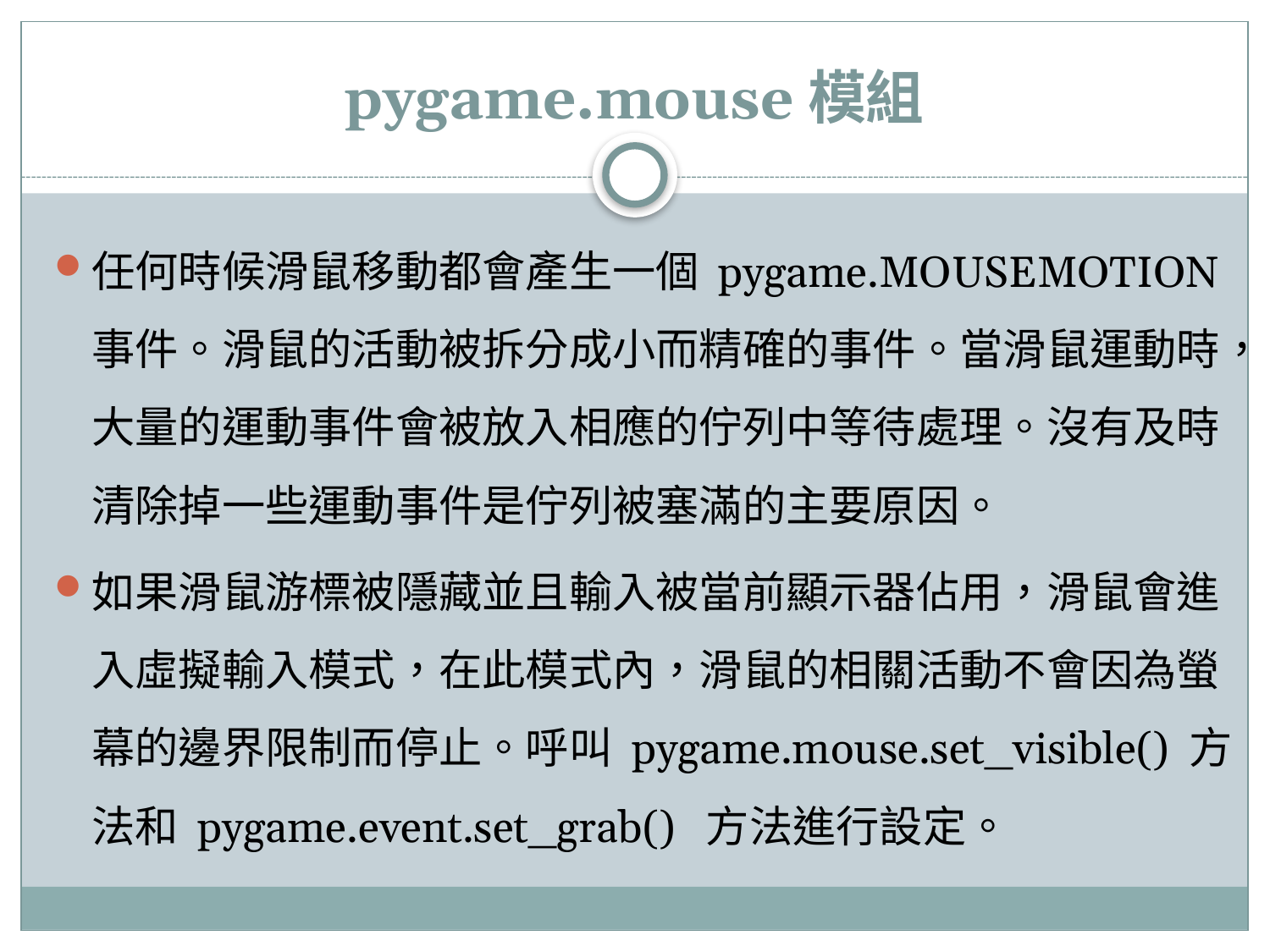

# pygame.mouse模組
任何時候滑鼠移動都會產生一個 pygame.MOUSEMOTION 事件。滑鼠的活動被拆分成小而精確的事件。當滑鼠運動時，大量的運動事件會被放入相應的佇列中等待處理。沒有及時清除掉一些運動事件是佇列被塞滿的主要原因。
如果滑鼠游標被隱藏並且輸入被當前顯示器佔用，滑鼠會進入虛擬輸入模式，在此模式內，滑鼠的相關活動不會因為螢幕的邊界限制而停止。呼叫 pygame.mouse.set_visible() 方法和 pygame.event.set_grab()  方法進行設定。